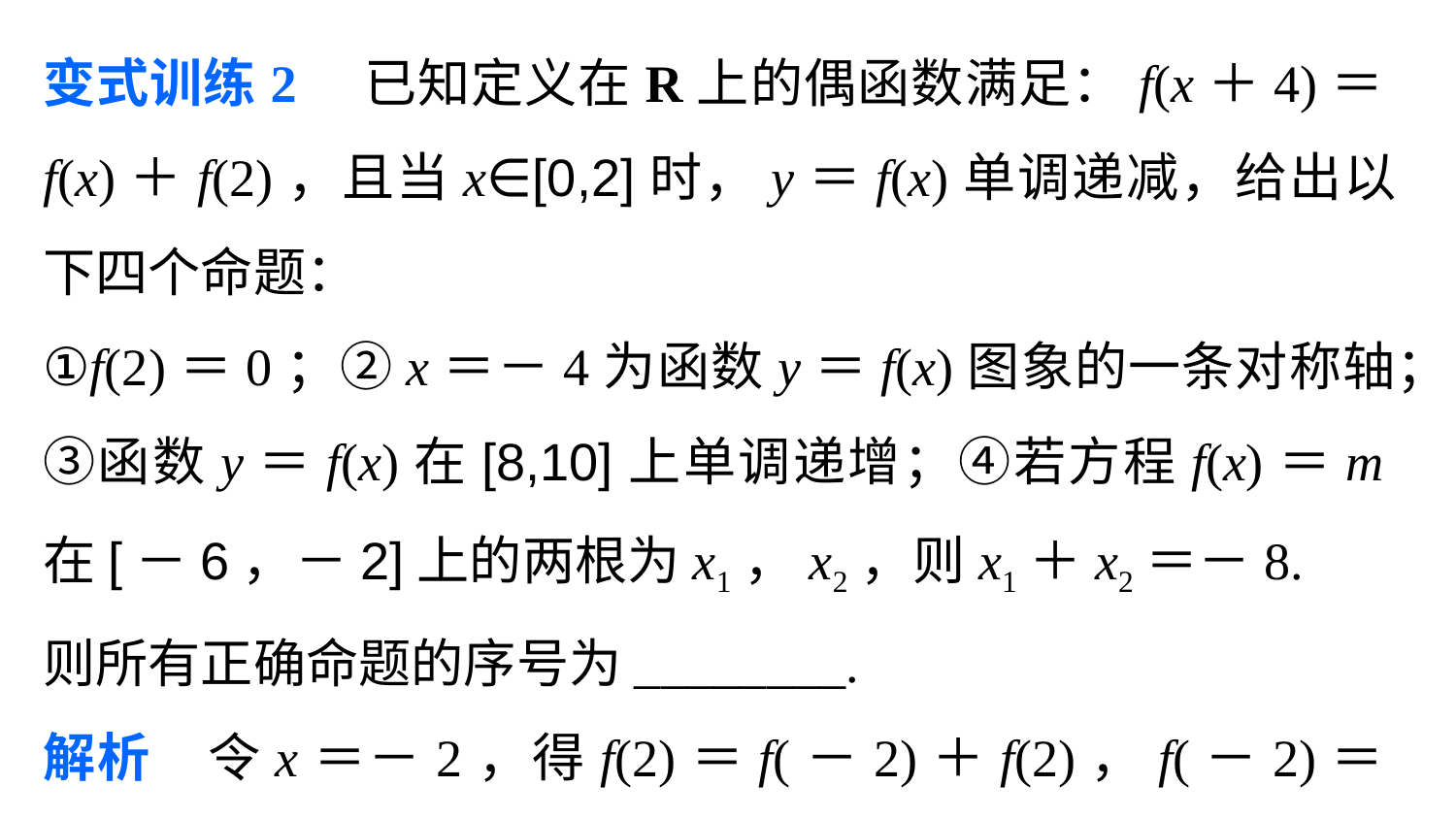

变式训练2　已知定义在R上的偶函数满足：f(x＋4)＝f(x)＋f(2)，且当x∈[0,2]时，y＝f(x)单调递减，给出以下四个命题：
①f(2)＝0；②x＝－4为函数y＝f(x)图象的一条对称轴；③函数y＝f(x)在[8,10]上单调递增；④若方程f(x)＝m在[－6，－2]上的两根为x1，x2，则x1＋x2＝－8.
则所有正确命题的序号为________.
解析　令x＝－2，得f(2)＝f(－2)＋f(2)，f(－2)＝0，
又函数f(x)是偶函数，故f(2)＝0，①正确；